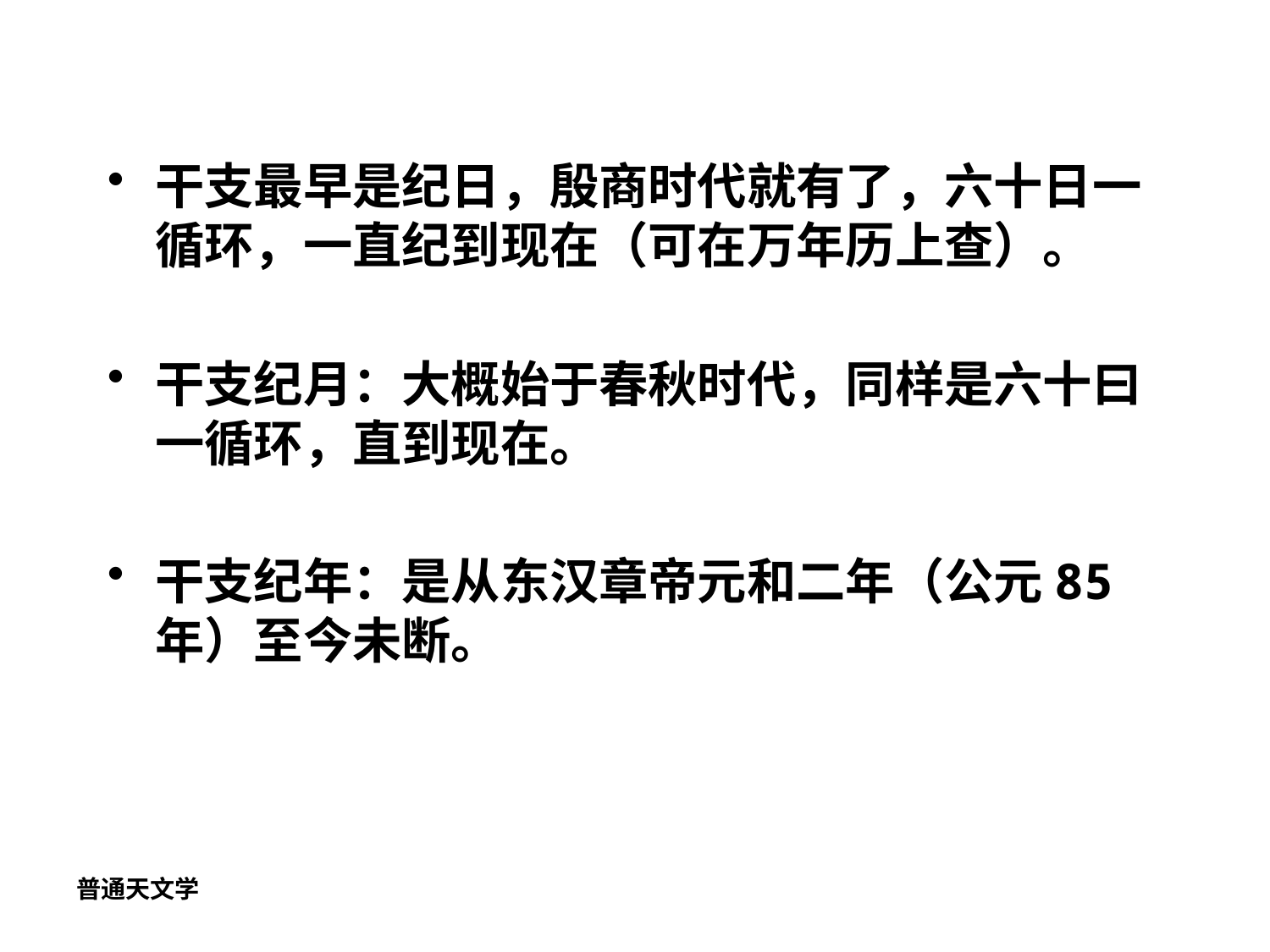

干支最早是纪日，殷商时代就有了，六十日一循环，一直纪到现在（可在万年历上查）。

干支纪月：大概始于春秋时代，同样是六十曰一循环，直到现在。

干支纪年：是从东汉章帝元和二年（公元85年）至今未断。
普通天文学